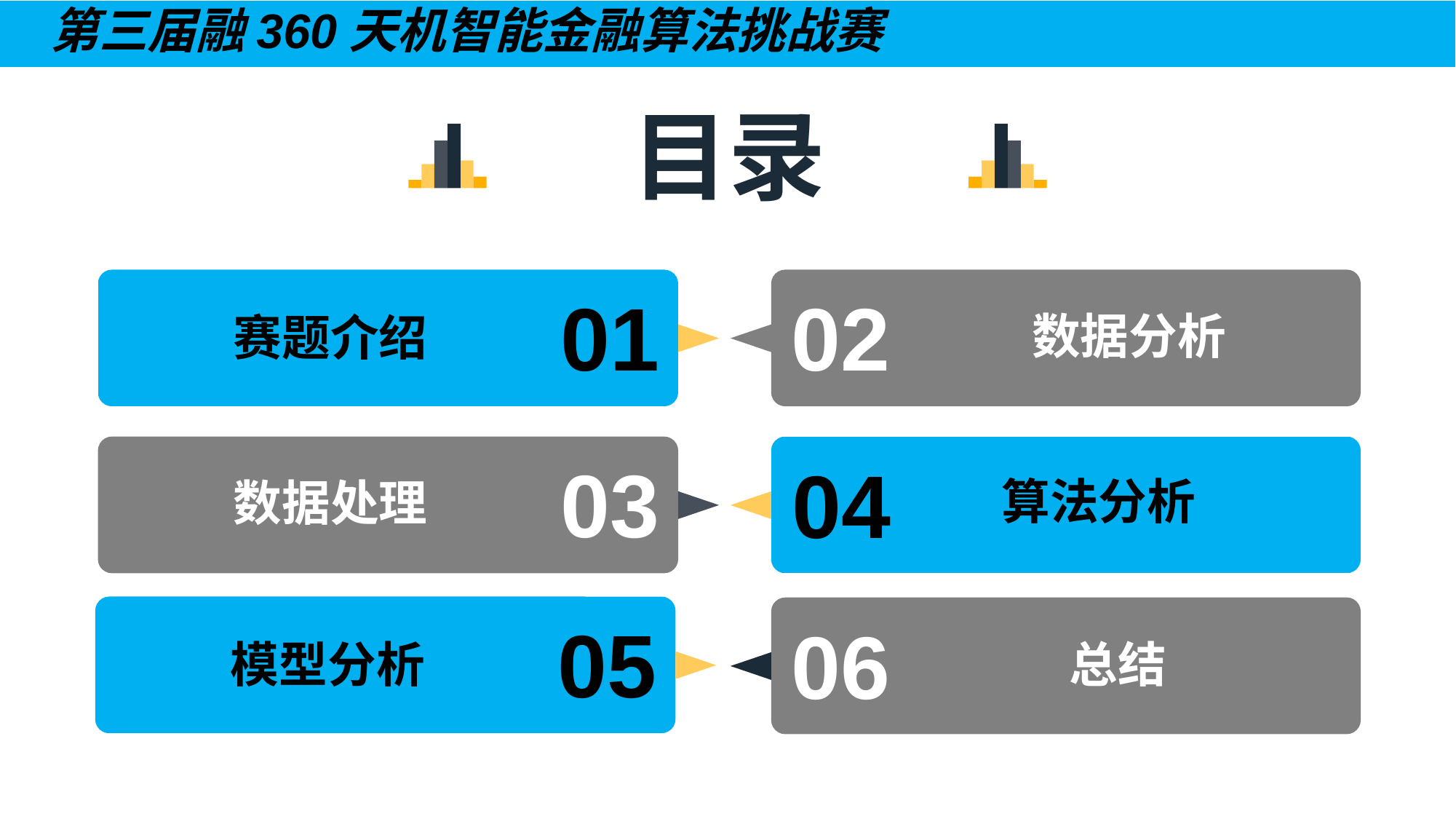

第三届融360天机智能金融算法挑战赛
目录

01
02
 数据分析
赛题介绍

03
04
算法分析
数据处理

05
06
总结
模型分析